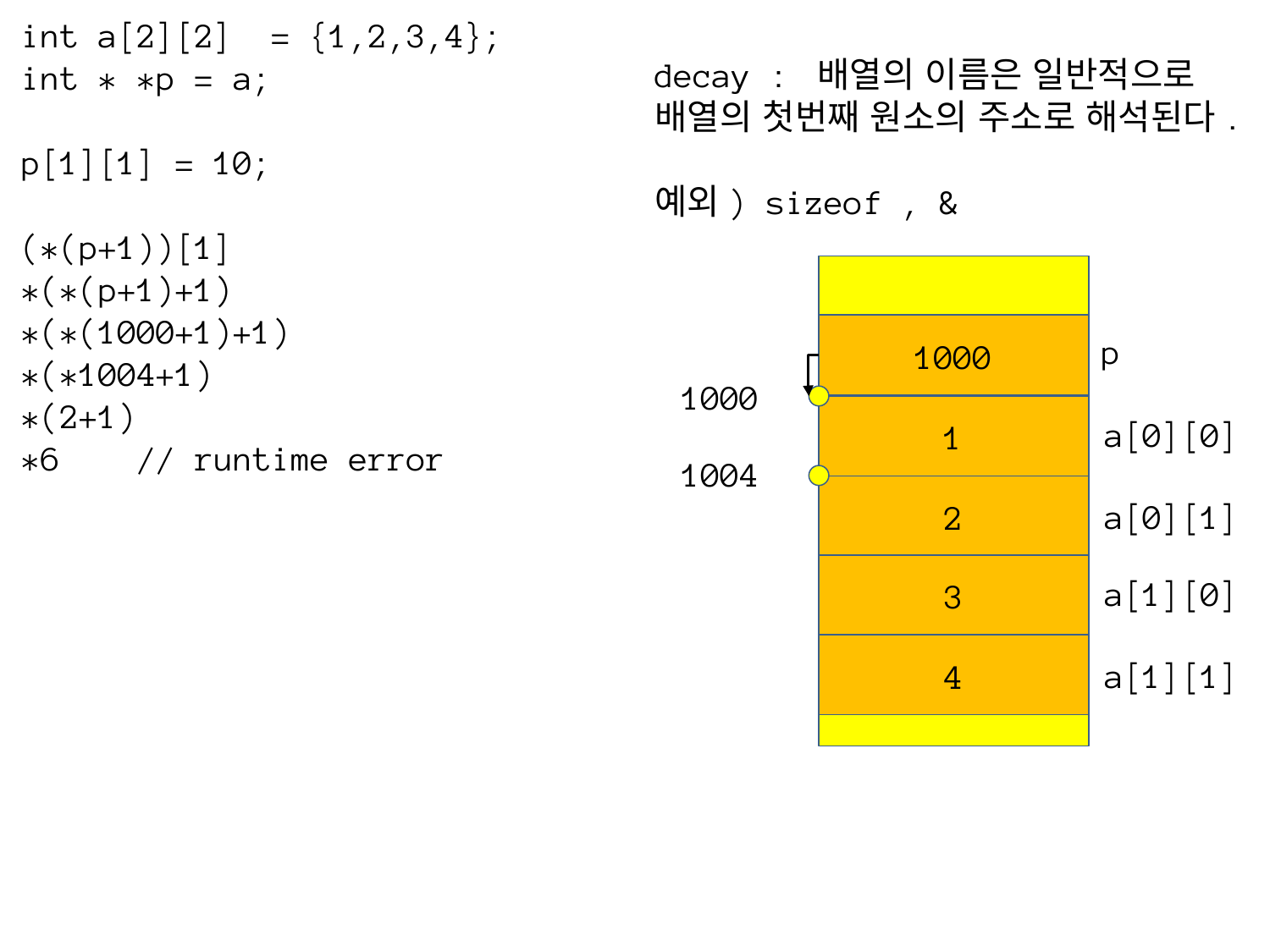

int a[2][2]  = {1,2,3,4};
int * *p = a;

p[1][1] = 10;

(*(p+1))[1]
*(*(p+1)+1)
*(*(1000+1)+1)
*(*1004+1)
*(2+1)
*6    // runtime error

decay : 배열의 이름은 일반적으로
배열의 첫번째 원소의 주소로 해석된다.

예외) sizeof , &

1000
p
1000

1
a[0][0]
1004

2
a[0][1]
3
a[1][0]
4
a[1][1]